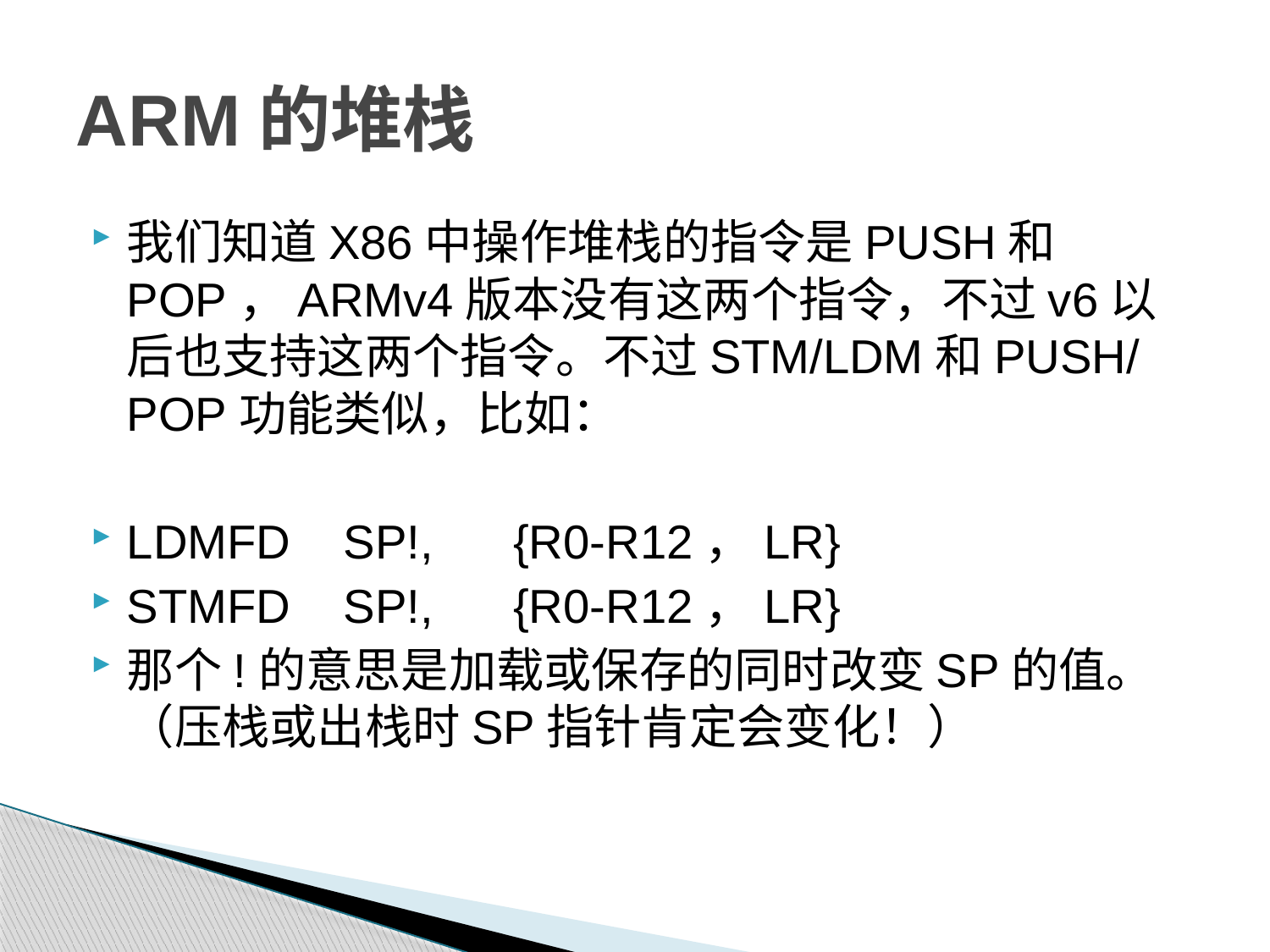

# ARM的堆栈
我们知道X86中操作堆栈的指令是PUSH和POP，ARMv4版本没有这两个指令，不过v6以后也支持这两个指令。不过STM/LDM和PUSH/POP功能类似，比如：

LDMFD    SP!,      {R0-R12，LR}
STMFD    SP!,      {R0-R12，LR}
那个!的意思是加载或保存的同时改变SP的值。（压栈或出栈时SP指针肯定会变化！）